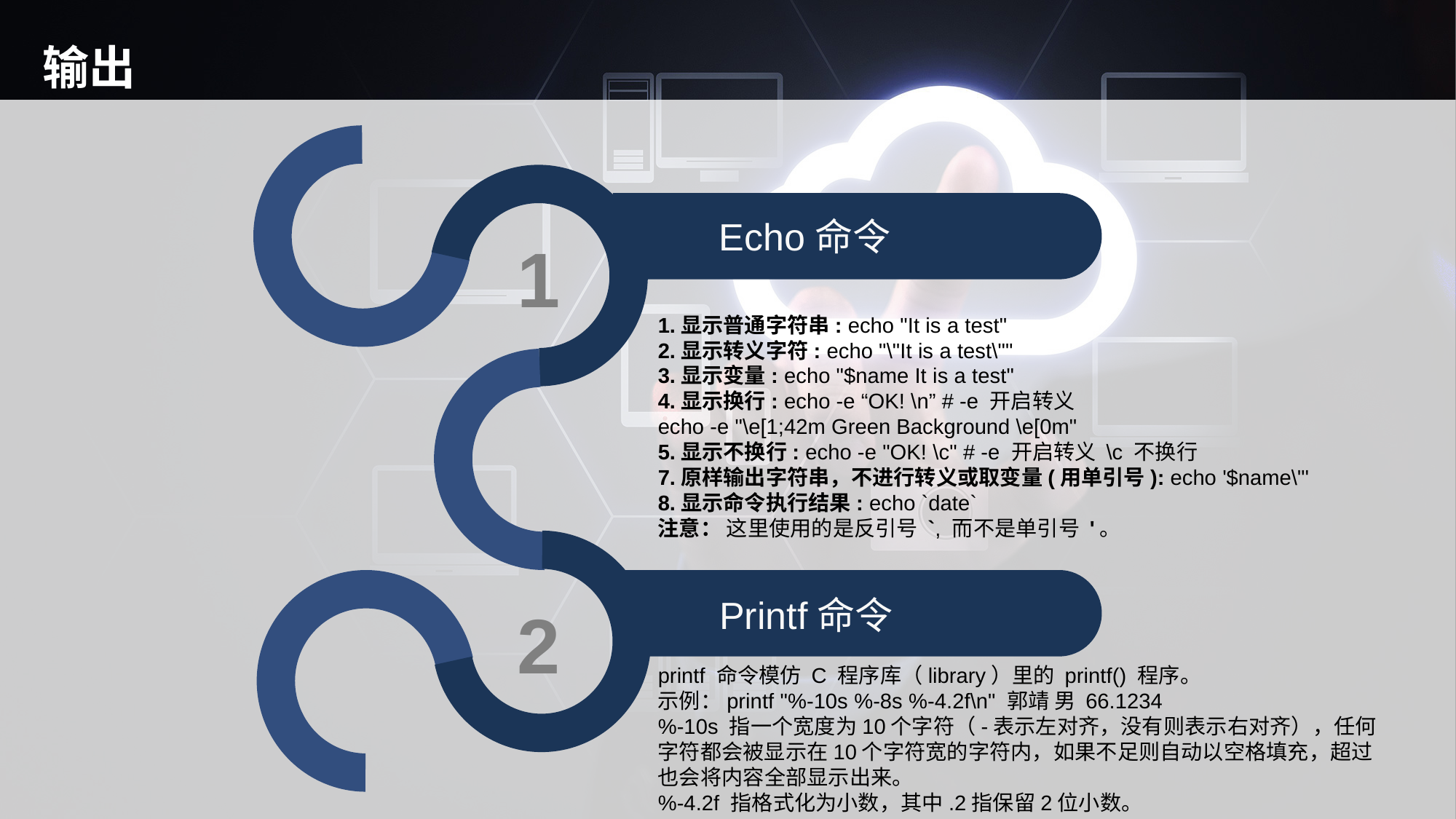

# 输出

Echo命令
1
1.显示普通字符串: echo "It is a test"
2.显示转义字符: echo "\"It is a test\""
3.显示变量: echo "$name It is a test"
4.显示换行: echo -e “OK! \n” # -e 开启转义
echo -e "\e[1;42m Green Background \e[0m"
5.显示不换行: echo -e "OK! \c" # -e 开启转义 \c 不换行
7.原样输出字符串，不进行转义或取变量(用单引号): echo '$name\"'
8.显示命令执行结果: echo `date`
注意： 这里使用的是反引号 `, 而不是单引号 '。

Printf命令
2
printf 命令模仿 C 程序库（library）里的 printf() 程序。
示例：printf "%-10s %-8s %-4.2f\n" 郭靖 男 66.1234
%-10s 指一个宽度为10个字符（-表示左对齐，没有则表示右对齐），任何字符都会被显示在10个字符宽的字符内，如果不足则自动以空格填充，超过也会将内容全部显示出来。
%-4.2f 指格式化为小数，其中.2指保留2位小数。